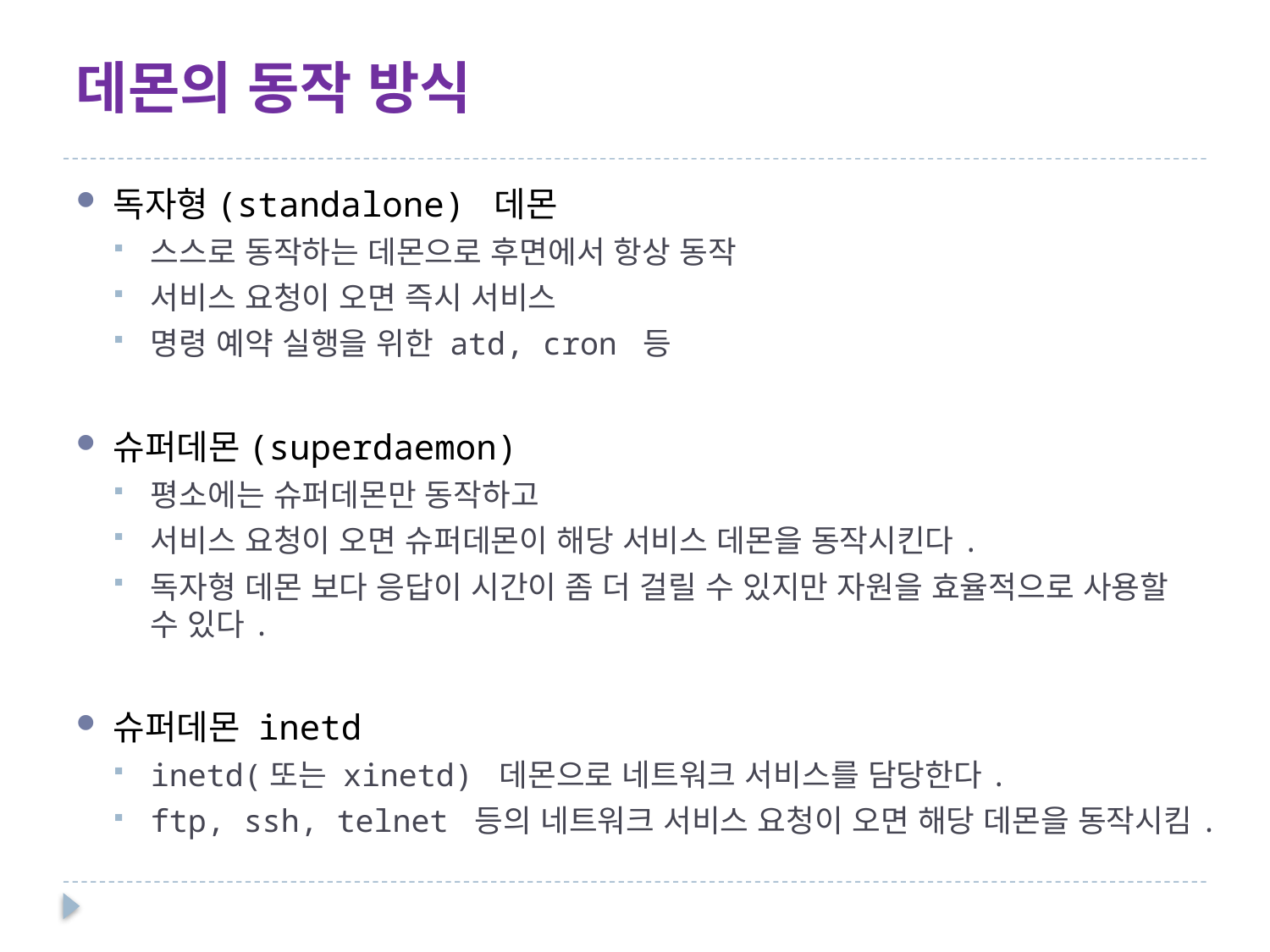

# 데몬의 동작 방식
독자형(standalone) 데몬
스스로 동작하는 데몬으로 후면에서 항상 동작
서비스 요청이 오면 즉시 서비스
명령 예약 실행을 위한 atd, cron 등

슈퍼데몬(superdaemon)
평소에는 슈퍼데몬만 동작하고
서비스 요청이 오면 슈퍼데몬이 해당 서비스 데몬을 동작시킨다.
독자형 데몬 보다 응답이 시간이 좀 더 걸릴 수 있지만 자원을 효율적으로 사용할 수 있다.

슈퍼데몬 inetd
inetd(또는 xinetd) 데몬으로 네트워크 서비스를 담당한다.
ftp, ssh, telnet 등의 네트워크 서비스 요청이 오면 해당 데몬을 동작시킴.